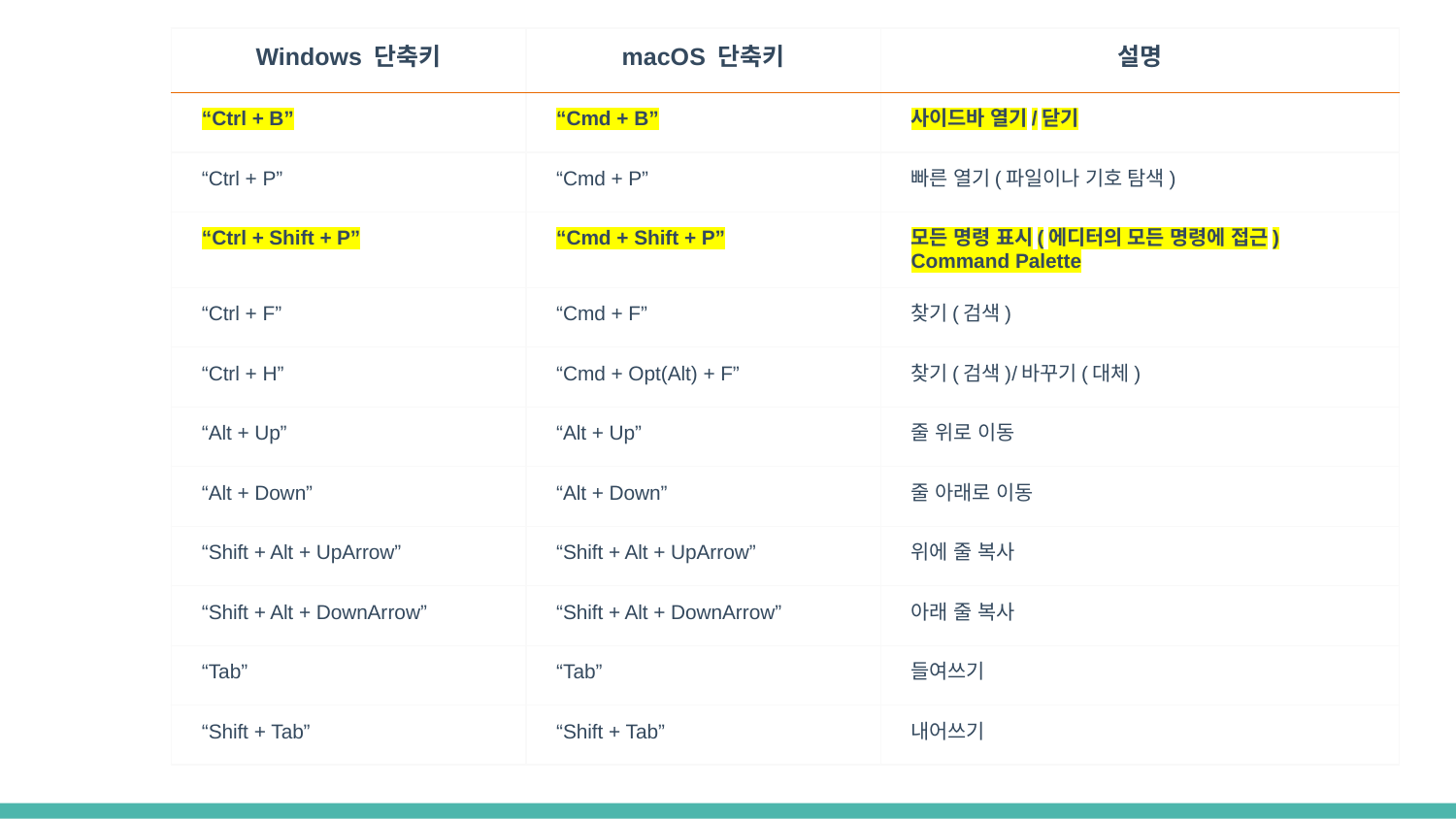

| Windows 단축키 | macOS 단축키 | 설명 |
| --- | --- | --- |
| “Ctrl + B” | “Cmd + B” | 사이드바 열기/닫기 |
| “Ctrl + P” | “Cmd + P” | 빠른 열기(파일이나 기호 탐색) |
| “Ctrl + Shift + P” | “Cmd + Shift + P” | 모든 명령 표시(에디터의 모든 명령에 접근) Command Palette |
| “Ctrl + F” | “Cmd + F” | 찾기(검색) |
| “Ctrl + H” | “Cmd + Opt(Alt) + F” | 찾기(검색)/바꾸기(대체) |
| “Alt + Up” | “Alt + Up” | 줄 위로 이동 |
| “Alt + Down” | “Alt + Down” | 줄 아래로 이동 |
| “Shift + Alt + UpArrow” | “Shift + Alt + UpArrow” | 위에 줄 복사 |
| “Shift + Alt + DownArrow” | “Shift + Alt + DownArrow” | 아래 줄 복사 |
| “Tab” | “Tab” | 들여쓰기 |
| “Shift + Tab” | “Shift + Tab” | 내어쓰기 |